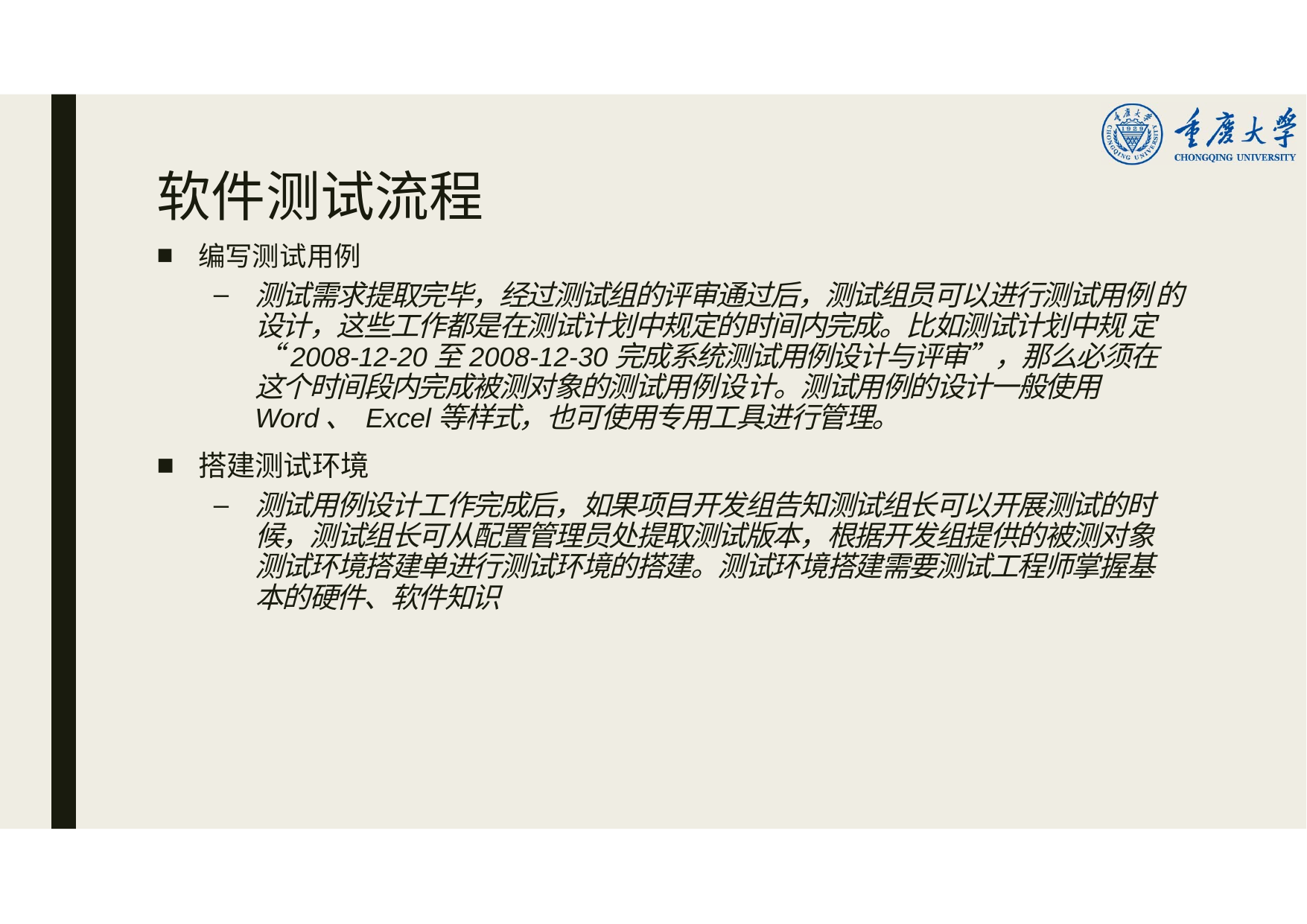

# 软件测试流程
编写测试用例
测试需求提取完毕，经过测试组的评审通过后，测试组员可以进行测试用例 的设计，这些工作都是在测试计划中规定的时间内完成。比如测试计划中规 定“2008-12-20至2008-12-30完成系统测试用例设计与评审”，那么必须在 这个时间段内完成被测对象的测试用例设计。测试用例的设计一般使用Word、 Excel等样式，也可使用专用工具进行管理。
搭建测试环境
测试用例设计工作完成后，如果项目开发组告知测试组长可以开展测试的时 候，测试组长可从配置管理员处提取测试版本，根据开发组提供的被测对象 测试环境搭建单进行测试环境的搭建。测试环境搭建需要测试工程师掌握基 本的硬件、软件知识